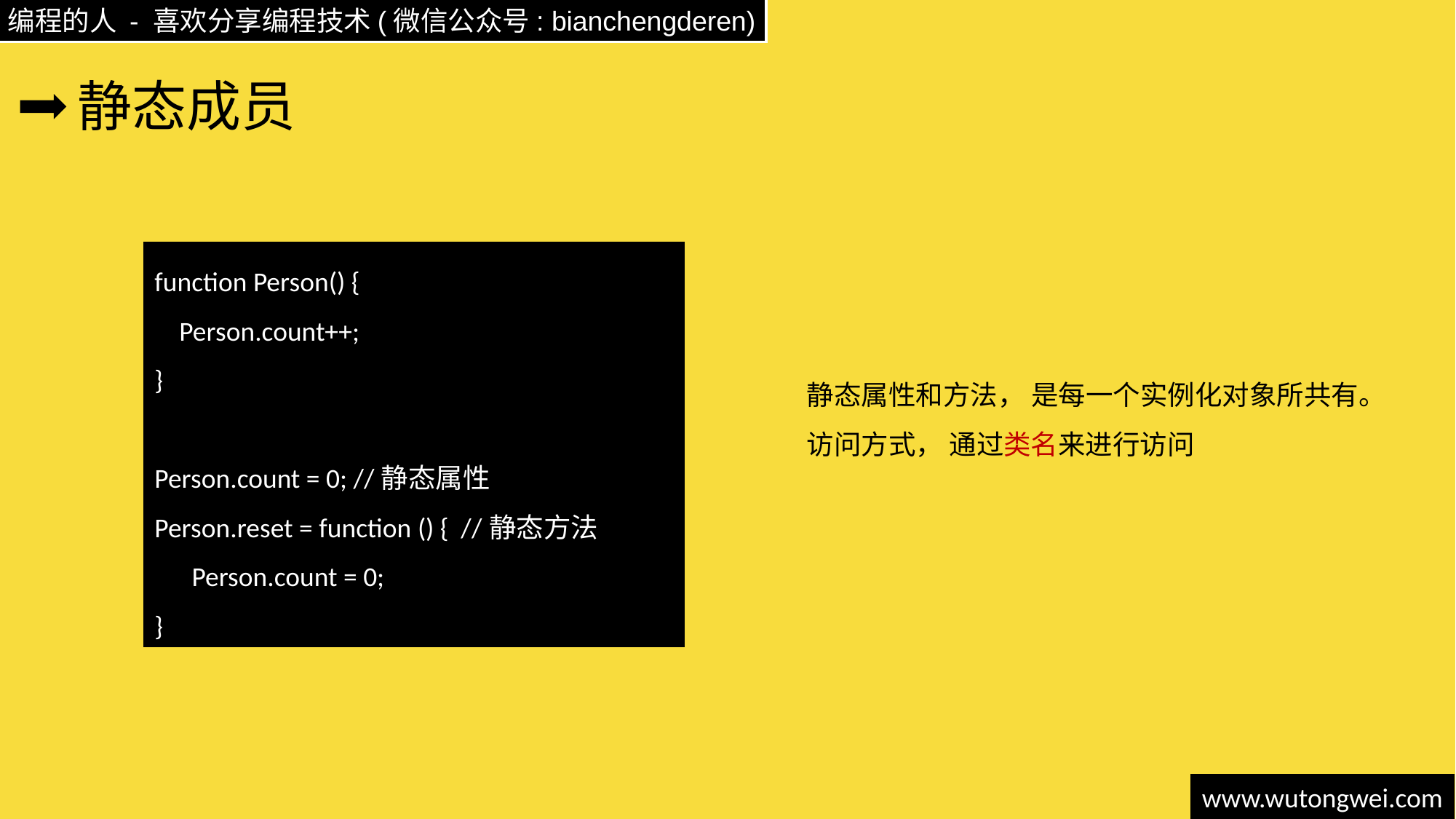

# 静态成员
function Person() {
    Person.count++;
}

Person.count = 0; //静态属性
Person.reset = function () {  //静态方法
      Person.count = 0;
}
静态属性和方法， 是每一个实例化对象所共有。
访问方式， 通过类名来进行访问